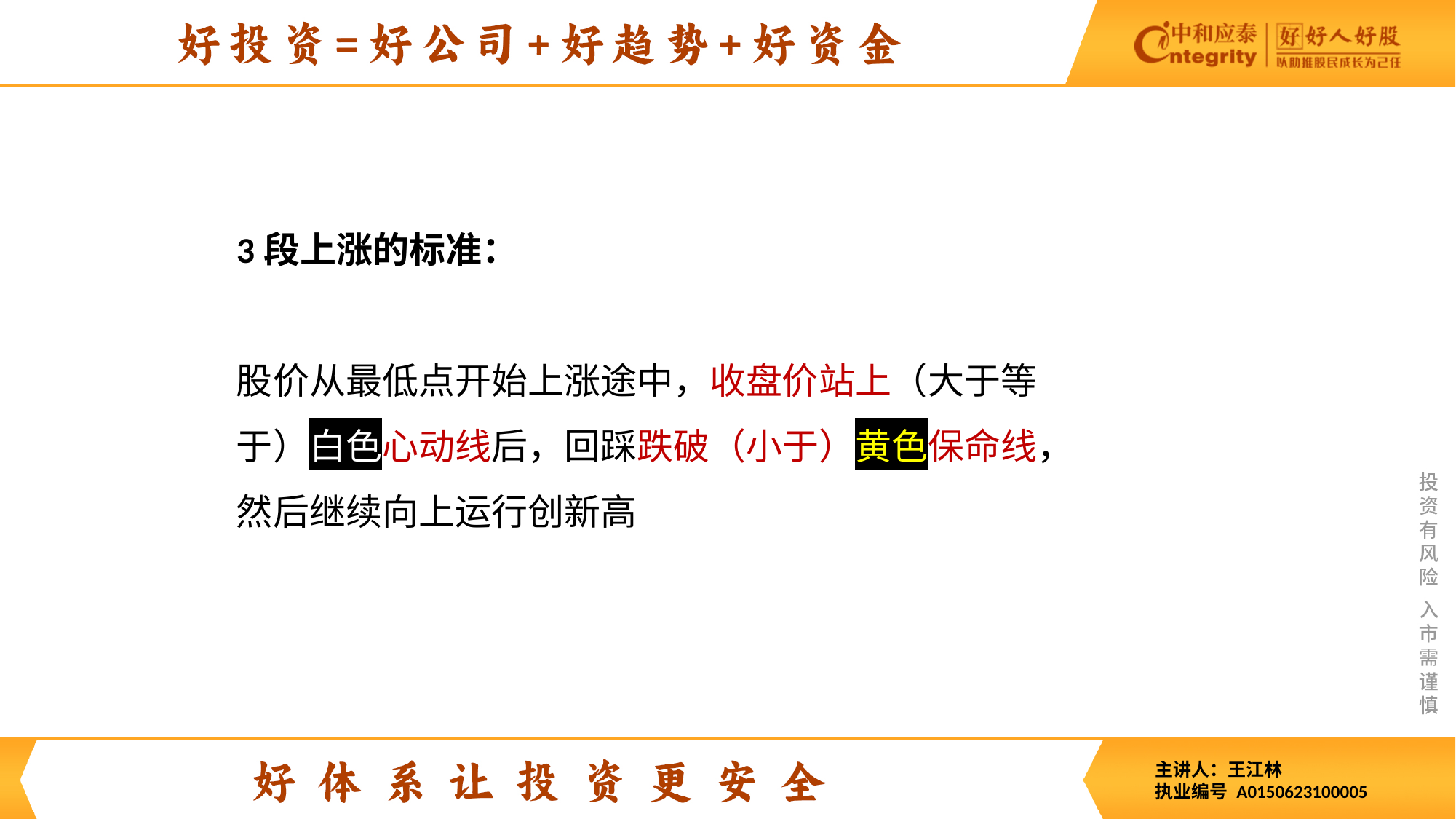

3段上涨的标准：

股价从最低点开始上涨途中，收盘价站上（大于等于）白色心动线后，回踩跌破（小于）黄色保命线，然后继续向上运行创新高
主讲人：王江林
执业编号 A0150623100005